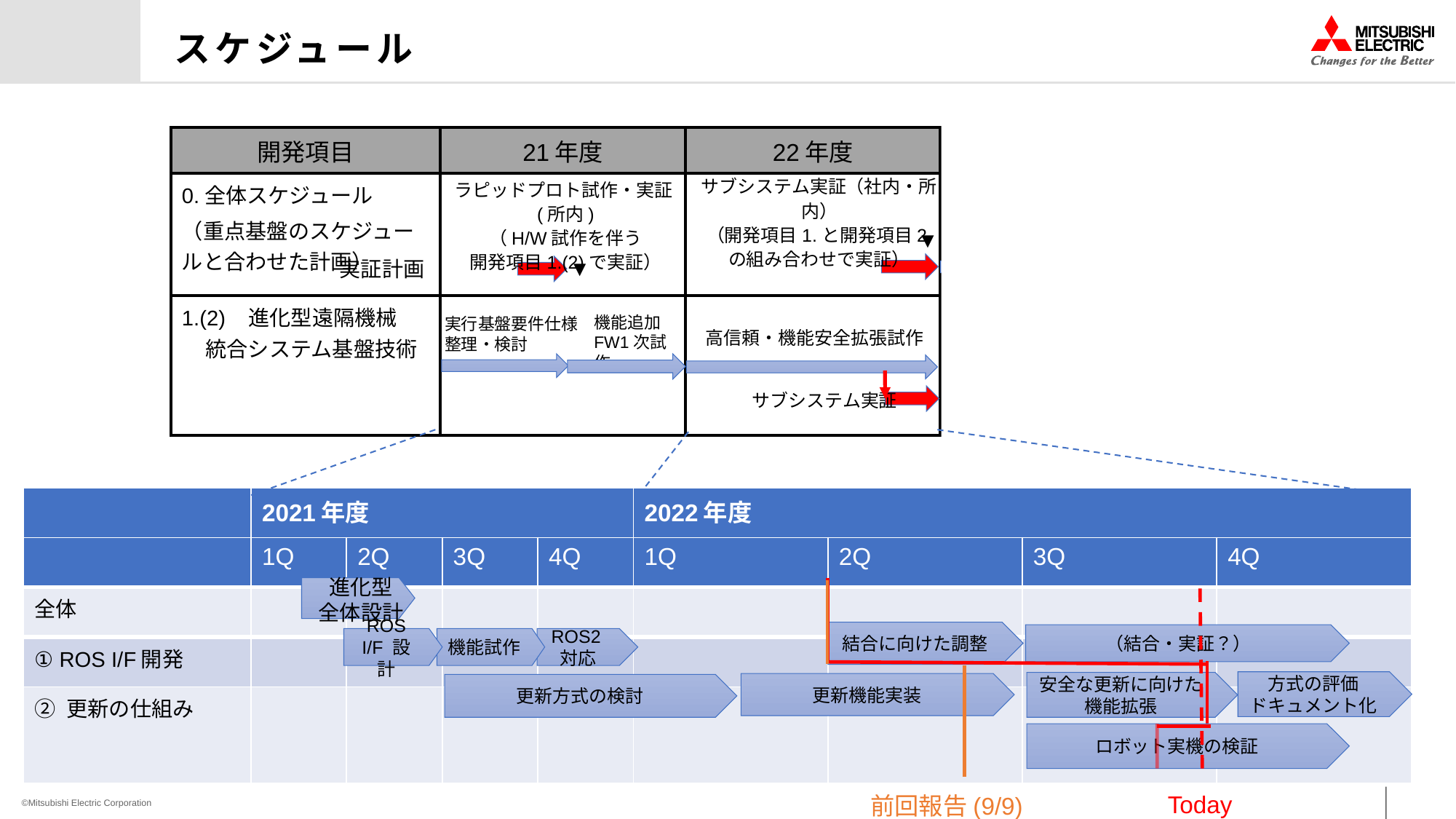

# スケジュール

| 開発項目 | 21年度 | 22年度 | 23年度 |
| --- | --- | --- | --- |
| 0.全体スケジュール （重点基盤のスケジュールと合わせた計画） |  |  |  |
| 1.(2) 進化型遠隔機械 統合システム基盤技術 |  |  |  |
サブシステム実証（社内・所内）
（開発項目1.と開発項目2.
の組み合わせで実証）
ラピッドプロト試作・実証(所内)
（H/W試作を伴う
開発項目1.(2)で実証）
概念実証
（社外）・改良
概念実証向け試作
▼
▼
実証計画

機能追加
FW1次試作
実行基盤要件仕様
整理・検討
高信頼・機能安全拡張試作

サブシステム実証

|  | 2021年度 |  |  |  | 2022年度 |  |  |  |
| --- | --- | --- | --- | --- | --- | --- | --- | --- |
|  | 1Q | 2Q | 3Q | 4Q | 1Q | 2Q | 3Q | 4Q |
| 全体 |  |  |  |  |  |  |  |  |
| ① ROS I/F開発 |  |  |  |  |  |  |  |  |
| ② 更新の仕組み |  |  |  |  |  |  |  |  |
進化型
全体設計

結合に向けた調整
（結合・実証？）
機能試作
ROS2対応
ROS I/F 設計
方式の評価
ドキュメント化
安全な更新に向けた機能拡張
更新機能実装
更新方式の検討
ロボット実機の検証
Today
前回報告(9/9)